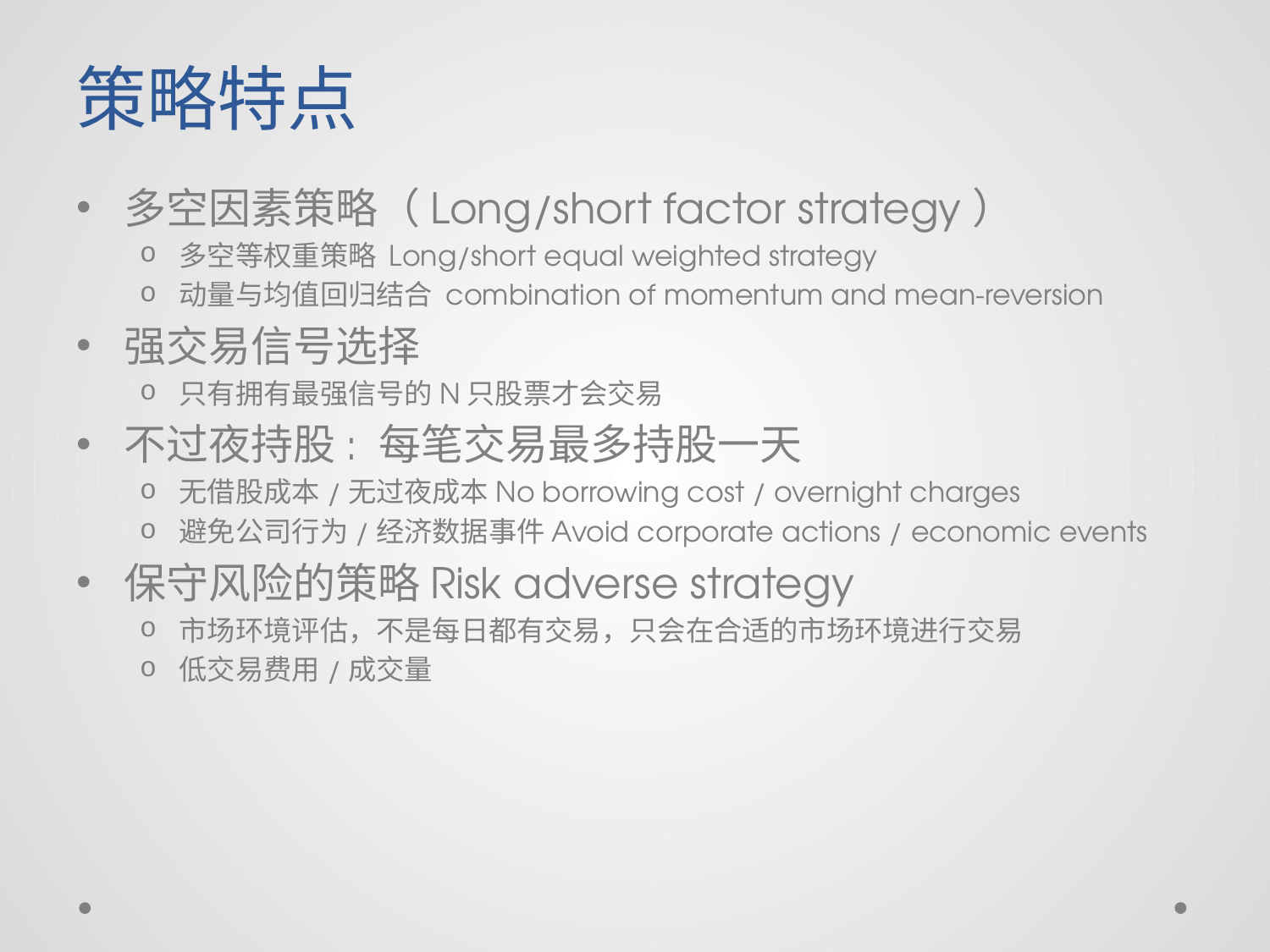

# 策略特点
多空因素策略（Long/short factor strategy）
多空等权重策略 Long/short equal weighted strategy
动量与均值回归结合 combination of momentum and mean-reversion
强交易信号选择
只有拥有最强信号的N只股票才会交易
不过夜持股: 每笔交易最多持股一天
无借股成本/无过夜成本No borrowing cost / overnight charges
避免公司行为/经济数据事件Avoid corporate actions / economic events
保守风险的策略Risk adverse strategy
市场环境评估，不是每日都有交易，只会在合适的市场环境进行交易
低交易费用/成交量